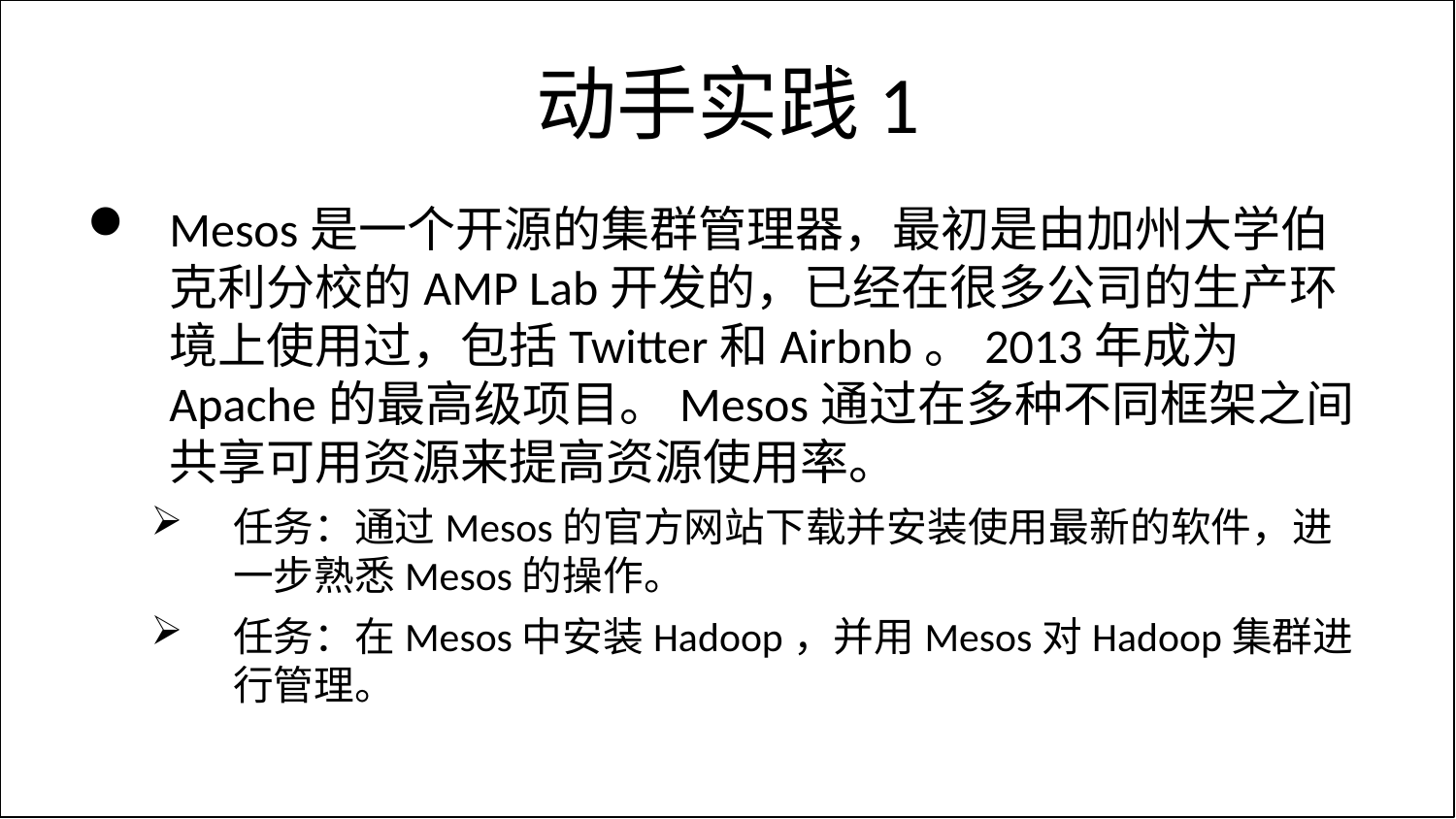

# 动手实践1
Mesos是一个开源的集群管理器，最初是由加州大学伯克利分校的AMP Lab开发的，已经在很多公司的生产环境上使用过，包括Twitter和Airbnb。2013年成为Apache的最高级项目。Mesos通过在多种不同框架之间共享可用资源来提高资源使用率。
任务：通过Mesos的官方网站下载并安装使用最新的软件，进一步熟悉Mesos的操作。
任务：在Mesos中安装Hadoop，并用Mesos对Hadoop集群进行管理。